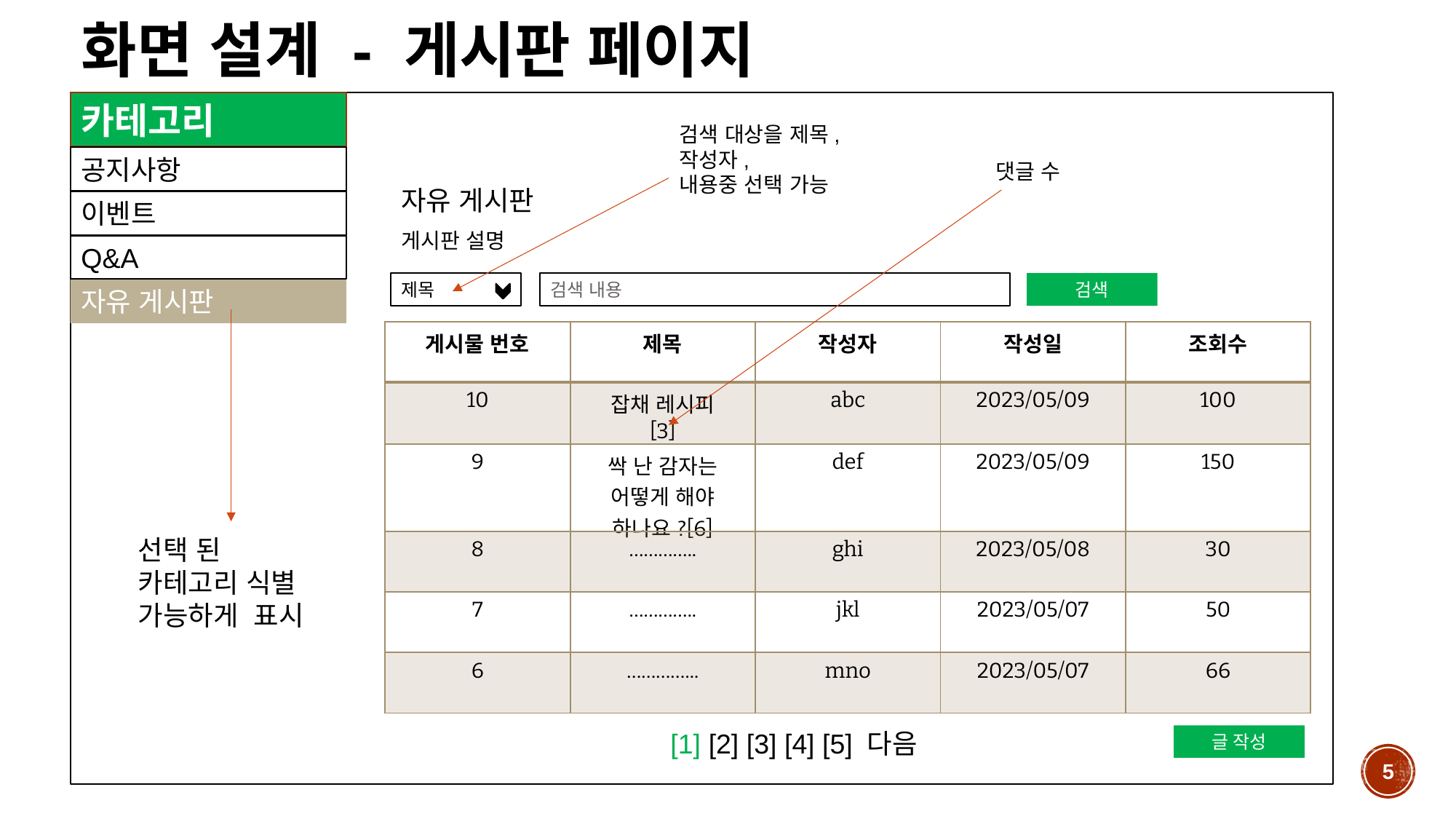

# 화면 설계 - 게시판 페이지
카테고리

검색 대상을 제목,작성자,
내용중 선택 가능
공지사항
댓글 수
자유 게시판
이벤트
게시판 설명
Q&A
제목
검색 내용
검색
자유 게시판

| 게시물 번호 | 제목 | 작성자 | 작성일 | 조회수 |
| --- | --- | --- | --- | --- |
| 10 | 잡채 레시피 [3] | abc | 2023/05/09 | 100 |
| 9 | 싹 난 감자는 어떻게 해야 하나요?[6] | def | 2023/05/09 | 150 |
| 8 | ………….. | ghi | 2023/05/08 | 30 |
| 7 | ………….. | jkl | 2023/05/07 | 50 |
| 6 | …………... | mno | 2023/05/07 | 66 |
선택 된 카테고리 식별 가능하게  표시

[1] [2] [3] [4] [5] 다음
글 작성
5